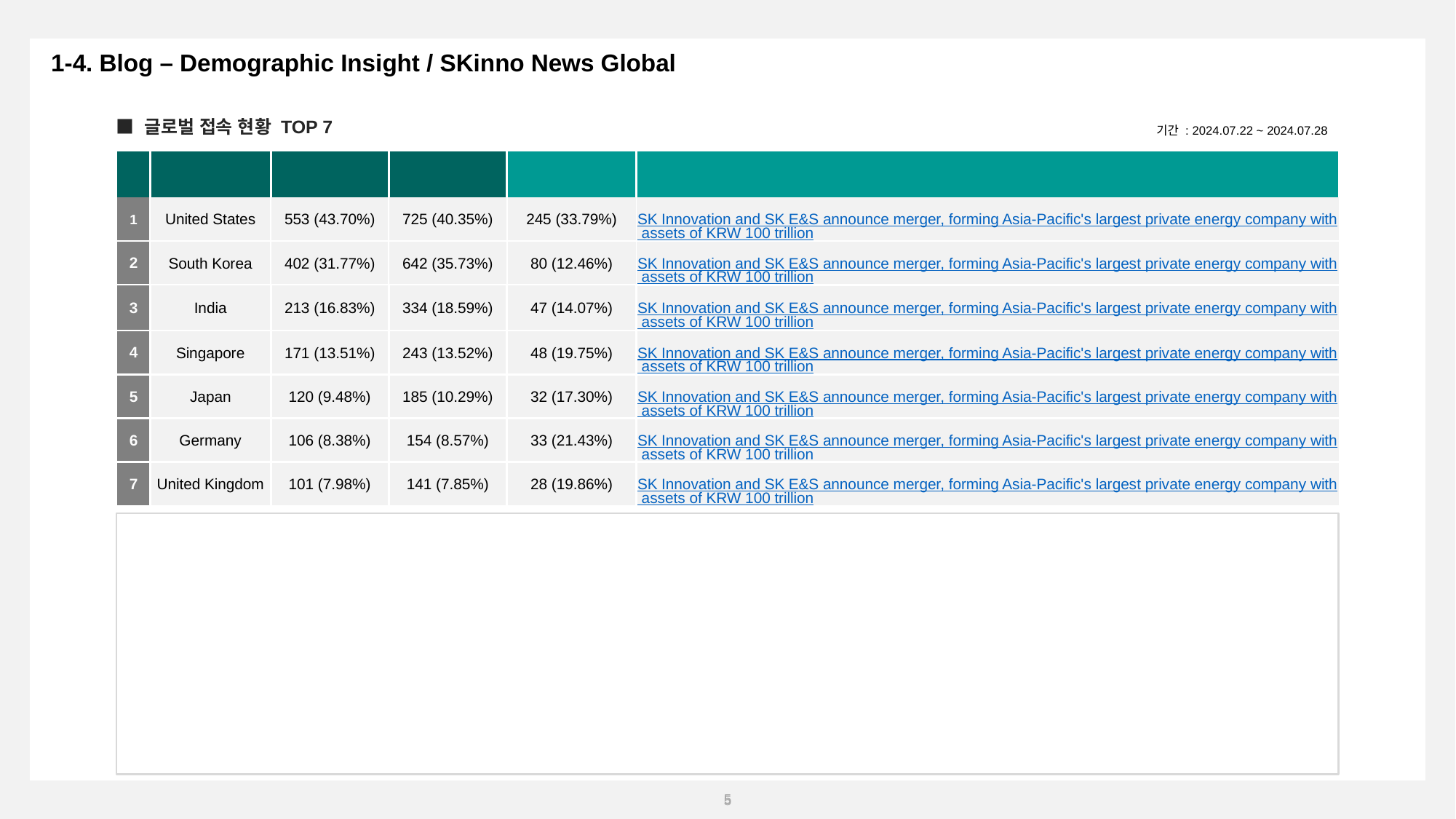

1-4. Blog – Demographic Insight / SKinno News Global
■ 글로벌 접속 현황 TOP 7
기간 : 2024.07.22 ~ 2024.07.28
| 순위 | 국가 | 총 방문 수 (비중) | 총 페이지뷰 (비중) | 해당국가 콘텐츠 PV (비중) | 가장 많이 본 콘텐츠 |
| --- | --- | --- | --- | --- | --- |
| 1 | United States | 553 (43.70%) | 725 (40.35%) | 245 (33.79%) | SK Innovation and SK E&S announce merger, forming Asia-Pacific's largest private energy company with assets of KRW 100 trillion |
| 2 | South Korea | 402 (31.77%) | 642 (35.73%) | 80 (12.46%) | SK Innovation and SK E&S announce merger, forming Asia-Pacific's largest private energy company with assets of KRW 100 trillion |
| 3 | India | 213 (16.83%) | 334 (18.59%) | 47 (14.07%) | SK Innovation and SK E&S announce merger, forming Asia-Pacific's largest private energy company with assets of KRW 100 trillion |
| 4 | Singapore | 171 (13.51%) | 243 (13.52%) | 48 (19.75%) | SK Innovation and SK E&S announce merger, forming Asia-Pacific's largest private energy company with assets of KRW 100 trillion |
| 5 | Japan | 120 (9.48%) | 185 (10.29%) | 32 (17.30%) | SK Innovation and SK E&S announce merger, forming Asia-Pacific's largest private energy company with assets of KRW 100 trillion |
| 6 | Germany | 106 (8.38%) | 154 (8.57%) | 33 (21.43%) | SK Innovation and SK E&S announce merger, forming Asia-Pacific's largest private energy company with assets of KRW 100 trillion |
| 7 | United Kingdom | 101 (7.98%) | 141 (7.85%) | 28 (19.86%) | SK Innovation and SK E&S announce merger, forming Asia-Pacific's largest private energy company with assets of KRW 100 trillion |